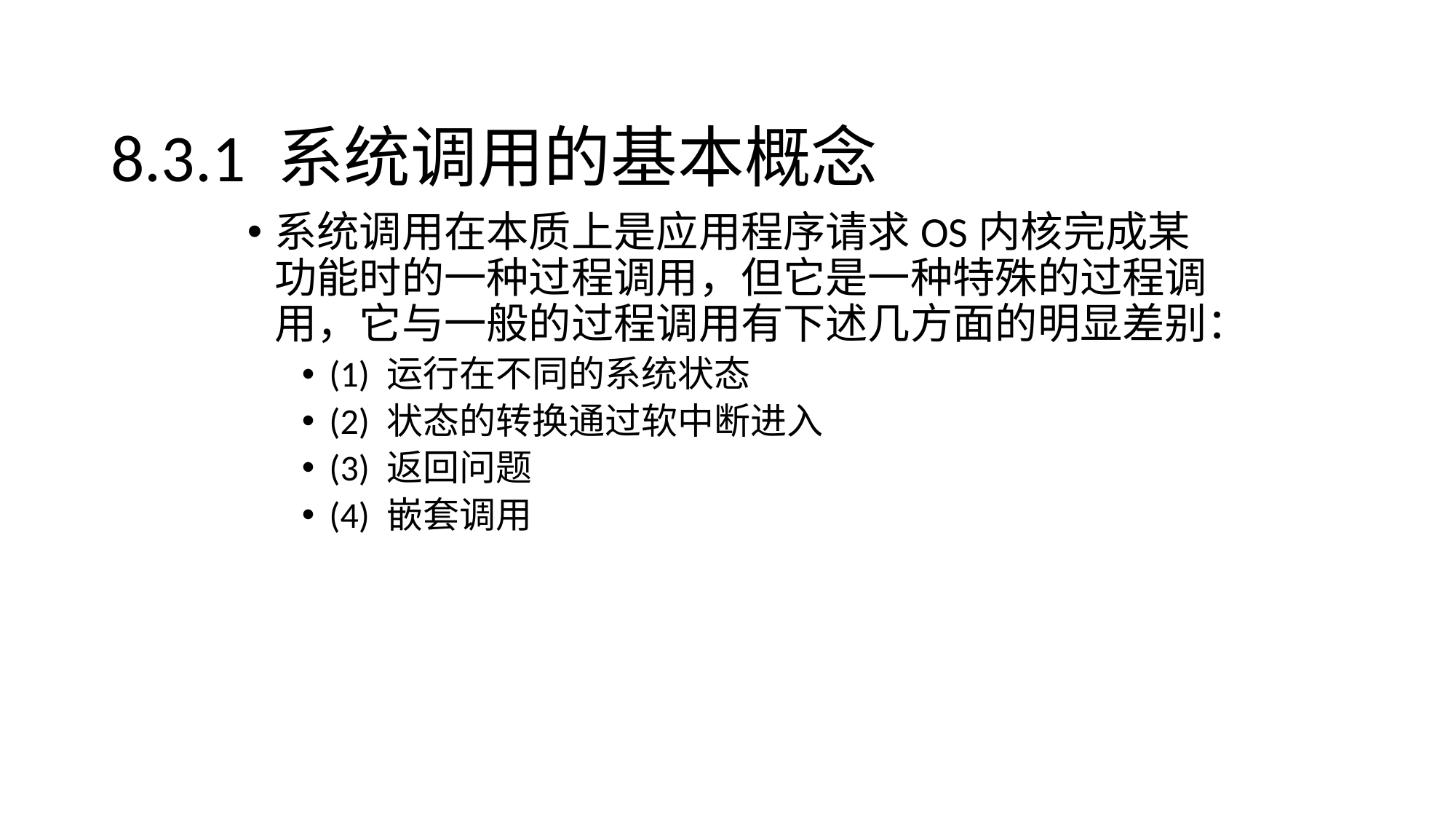

# 8.3.1 系统调用的基本概念
系统调用在本质上是应用程序请求OS内核完成某功能时的一种过程调用，但它是一种特殊的过程调用，它与一般的过程调用有下述几方面的明显差别：
(1) 运行在不同的系统状态
(2) 状态的转换通过软中断进入
(3) 返回问题
(4) 嵌套调用
5